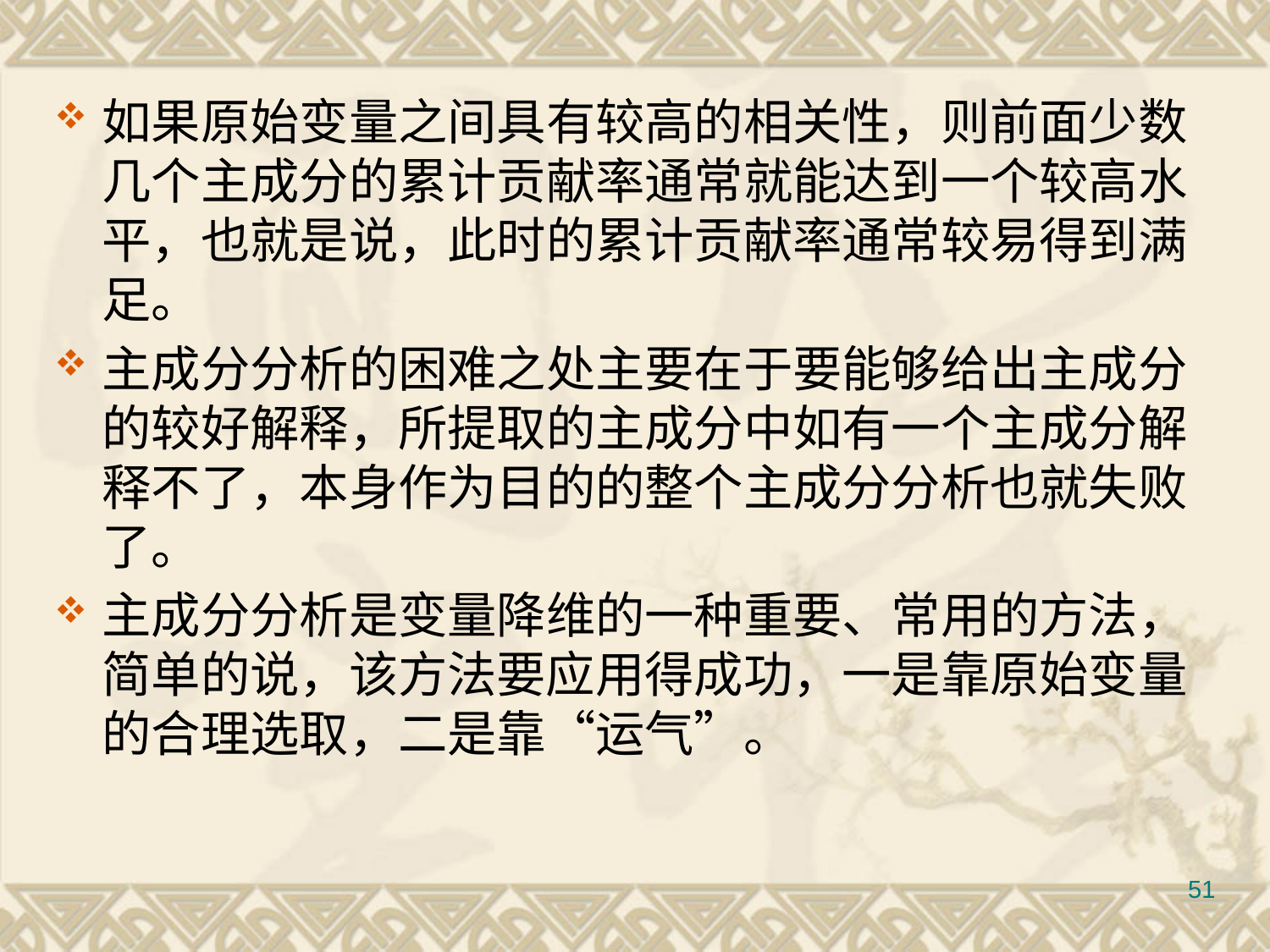

#
如果原始变量之间具有较高的相关性，则前面少数几个主成分的累计贡献率通常就能达到一个较高水平，也就是说，此时的累计贡献率通常较易得到满足。
主成分分析的困难之处主要在于要能够给出主成分的较好解释，所提取的主成分中如有一个主成分解释不了，本身作为目的的整个主成分分析也就失败了。
主成分分析是变量降维的一种重要、常用的方法，简单的说，该方法要应用得成功，一是靠原始变量的合理选取，二是靠“运气”。
51